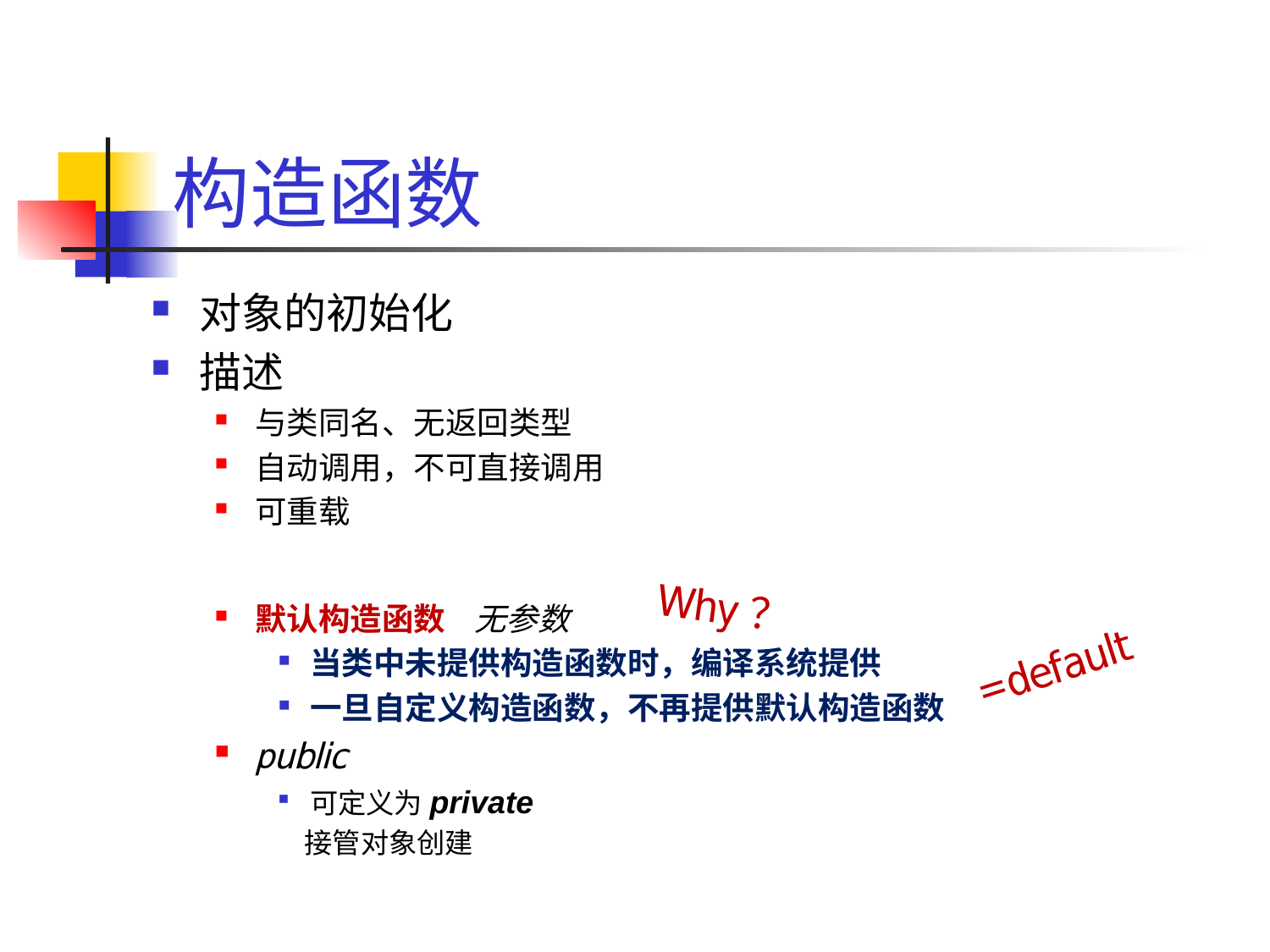

# 构造函数
对象的初始化
描述
与类同名、无返回类型
自动调用，不可直接调用
可重载

默认构造函数    无参数
当类中未提供构造函数时，编译系统提供
一旦自定义构造函数，不再提供默认构造函数
public
可定义为private
   接管对象创建
Why？
=default